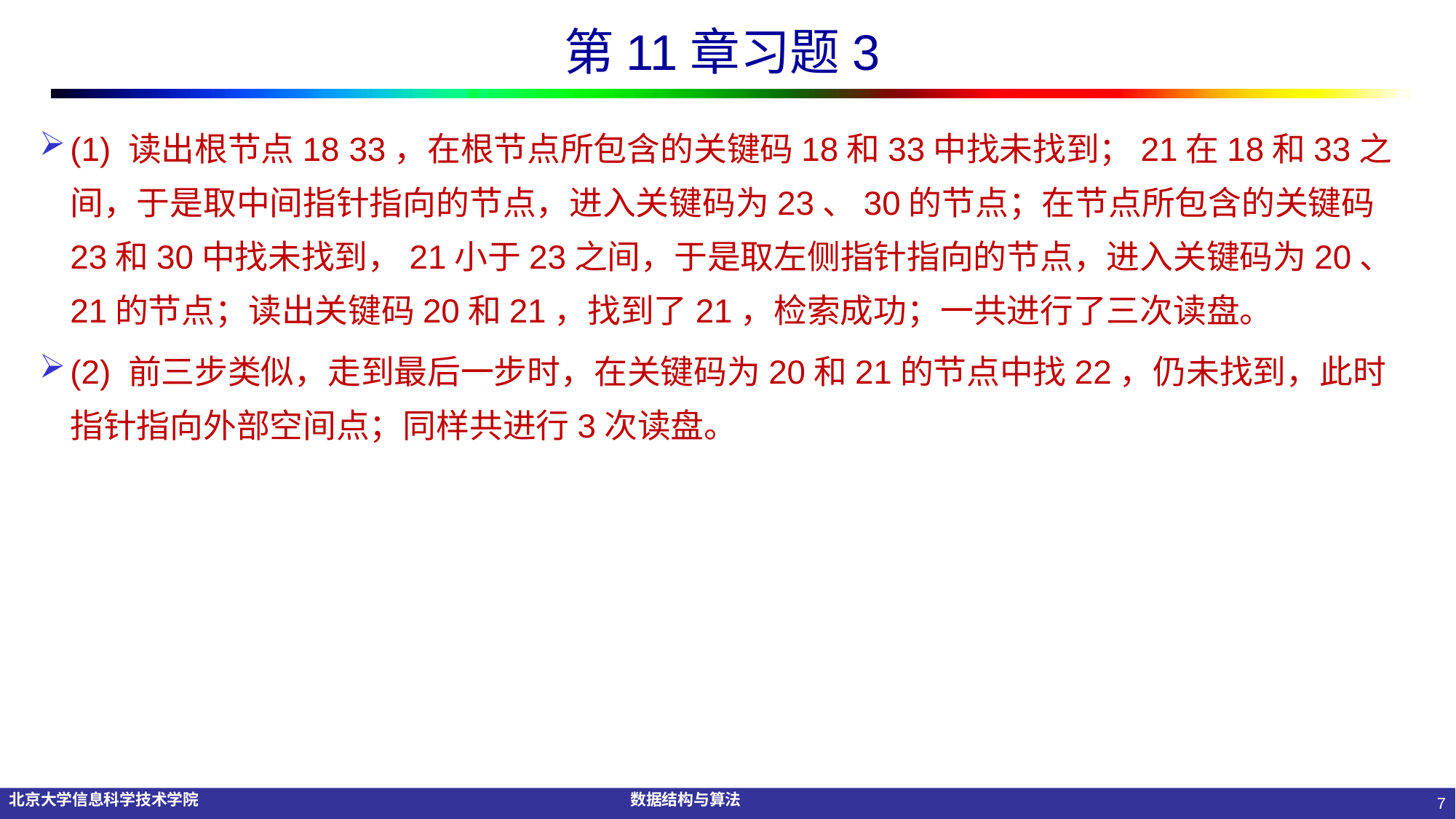

# 第11章习题3
(1) 读出根节点18 33，在根节点所包含的关键码18和33中找未找到；21在18和33之间，于是取中间指针指向的节点，进入关键码为23、30的节点；在节点所包含的关键码23和30中找未找到，21小于23之间，于是取左侧指针指向的节点，进入关键码为20、21的节点；读出关键码20和21，找到了21，检索成功；一共进行了三次读盘。
(2) 前三步类似，走到最后一步时，在关键码为20和21的节点中找22，仍未找到，此时指针指向外部空间点；同样共进行3次读盘。

7